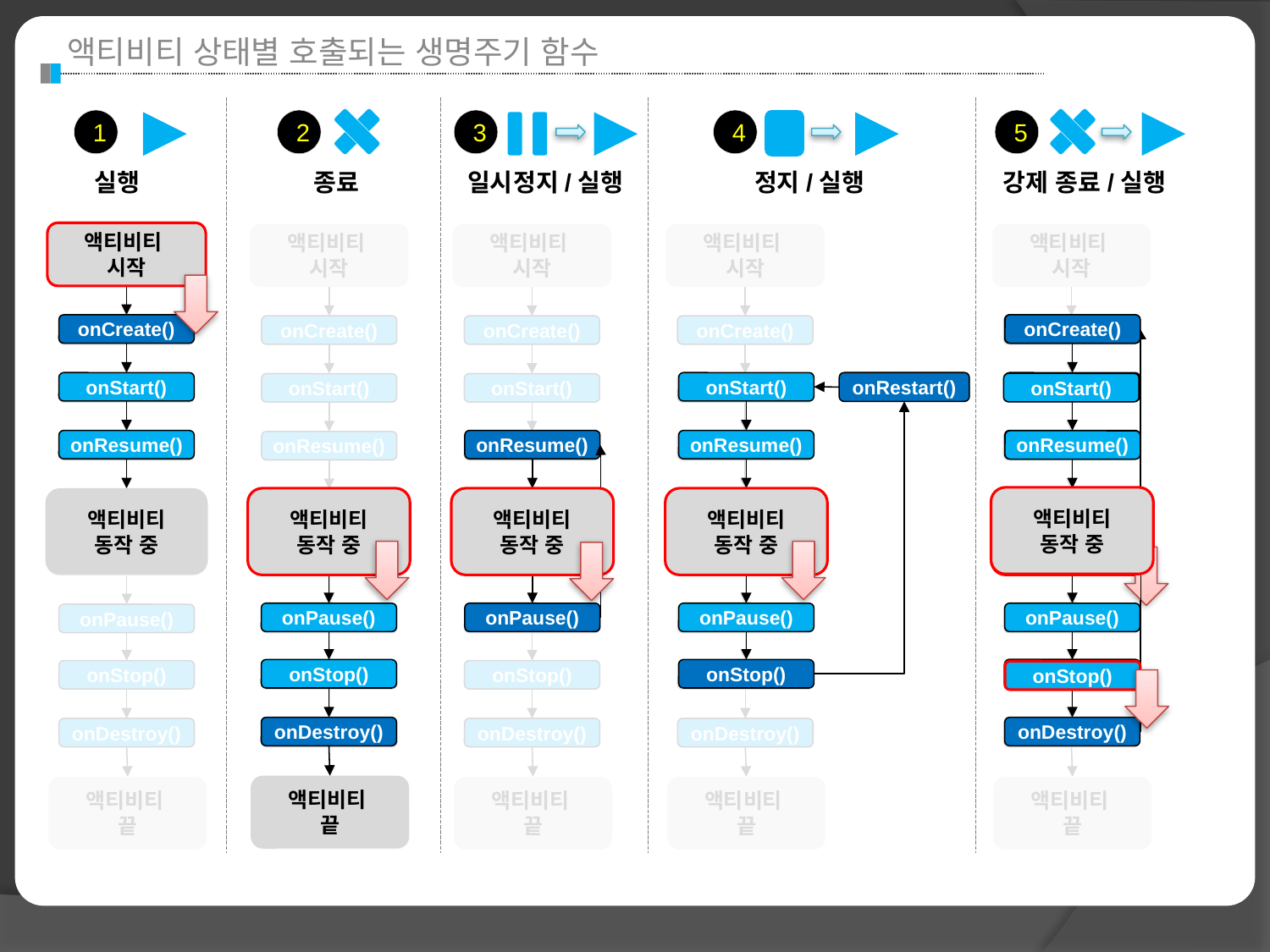

액티비티 상태별 호출되는 생명주기 함수

2
종료
3

일시정지/실행
4

정지/실행

5

강제 종료/실행
1

실행

액티비티
시작
onCreate()
onStart()
onResume()
액티비티
동작 중
onPause()
onStop()
onDestroy()
액티비티
끝

액티비티
시작
onCreate()
onStart()
onResume()
액티비티
동작 중
onPause()
onStop()
onDestroy()
액티비티
끝

액티비티
시작
onCreate()
onStart()
onResume()
액티비티
동작 중
onPause()
onStop()
onDestroy()
액티비티
끝

액티비티
시작
onCreate()
onStart()
onResume()
액티비티
동작 중
onPause()
onStop()
onDestroy()
액티비티
끝
onRestart()

액티비티
시작
onCreate()
onStart()
onResume()
액티비티
동작 중
onPause()
onStop()
onDestroy()
액티비티
끝
액티비티
시작

onCreate()
onCreate()
onCreate()
onStart()
onResume()
onStart()
onStart()
onRestart()
onStart()
onResume()
onResume()
onResume()
onResume()
액티비티
동작 중
액티비티
동작 중
액티비티
동작 중

액티비티
동작 중

액티비티
동작 중

액티비티
동작 중

onPause()
onPause()
onPause()
onPause()
onStop()
onStop()
onStop()
onStop()

onDestroy()
onDestroy()
액티비티
끝